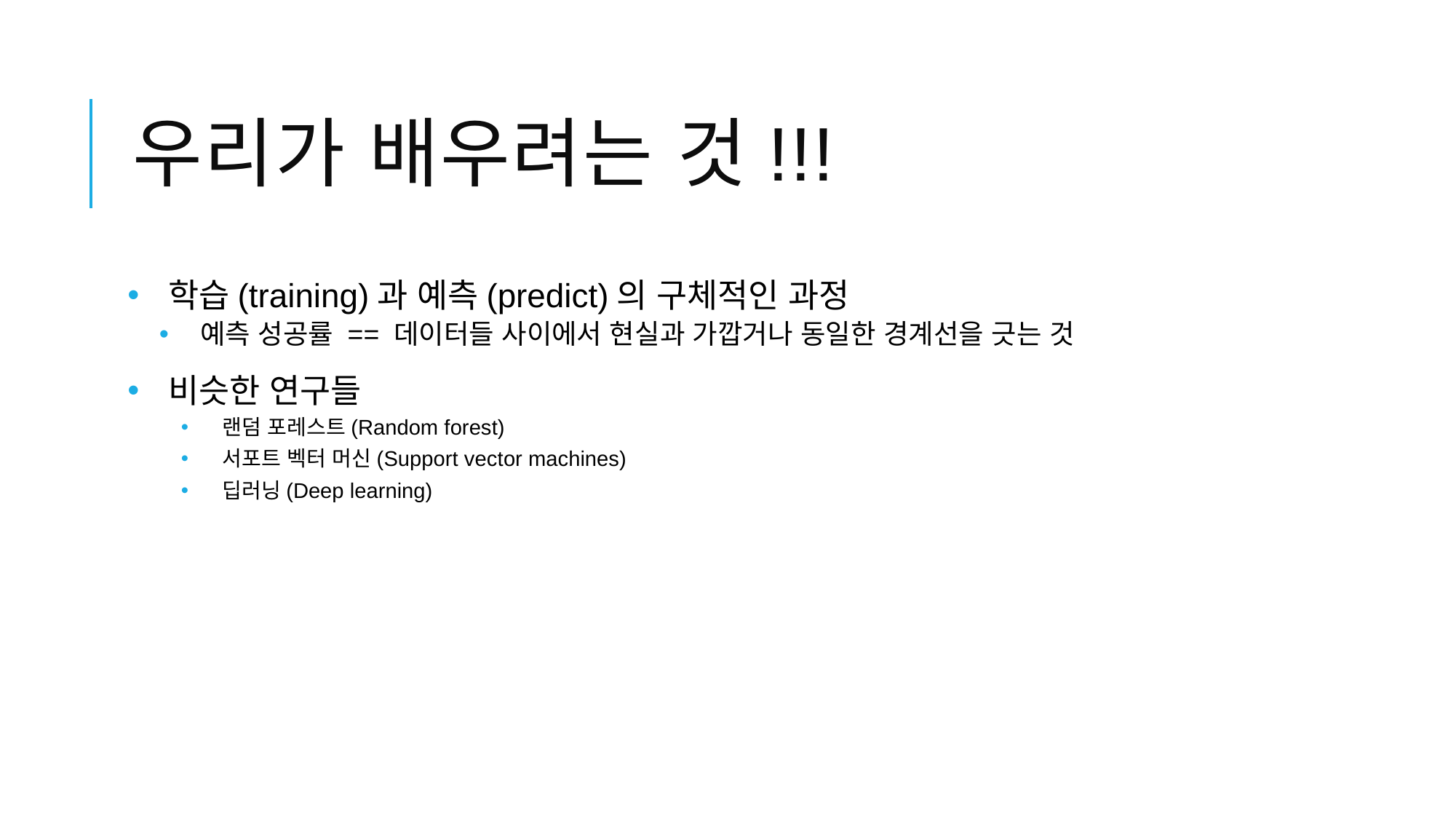

# 우리가 배우려는 것!!!
학습(training)과 예측(predict)의 구체적인 과정
예측 성공률 == 데이터들 사이에서 현실과 가깝거나 동일한 경계선을 긋는 것
비슷한 연구들
랜덤 포레스트(Random forest)
서포트 벡터 머신(Support vector machines)
딥러닝(Deep learning)